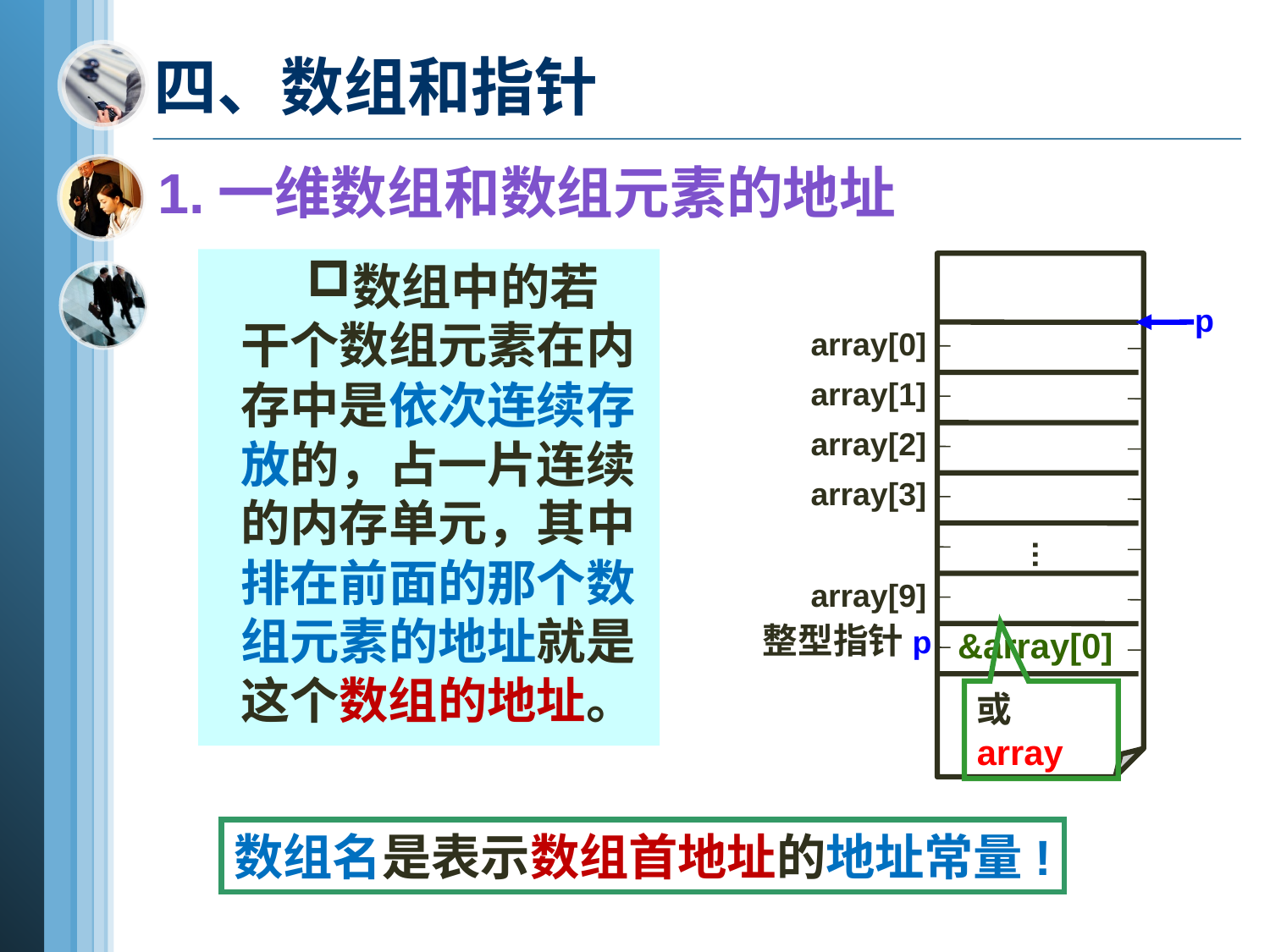

四、数组和指针
1.一维数组和数组元素的地址

数组中的若干个数组元素在内存中是依次连续存放的，占一片连续的内存单元，其中排在前面的那个数组元素的地址就是这个数组的地址。

array[0]

array[1]
array[2]
array[3]
...
array[9]
p

整型指针p
&array[0]
或array
数组名是表示数组首地址的地址常量!